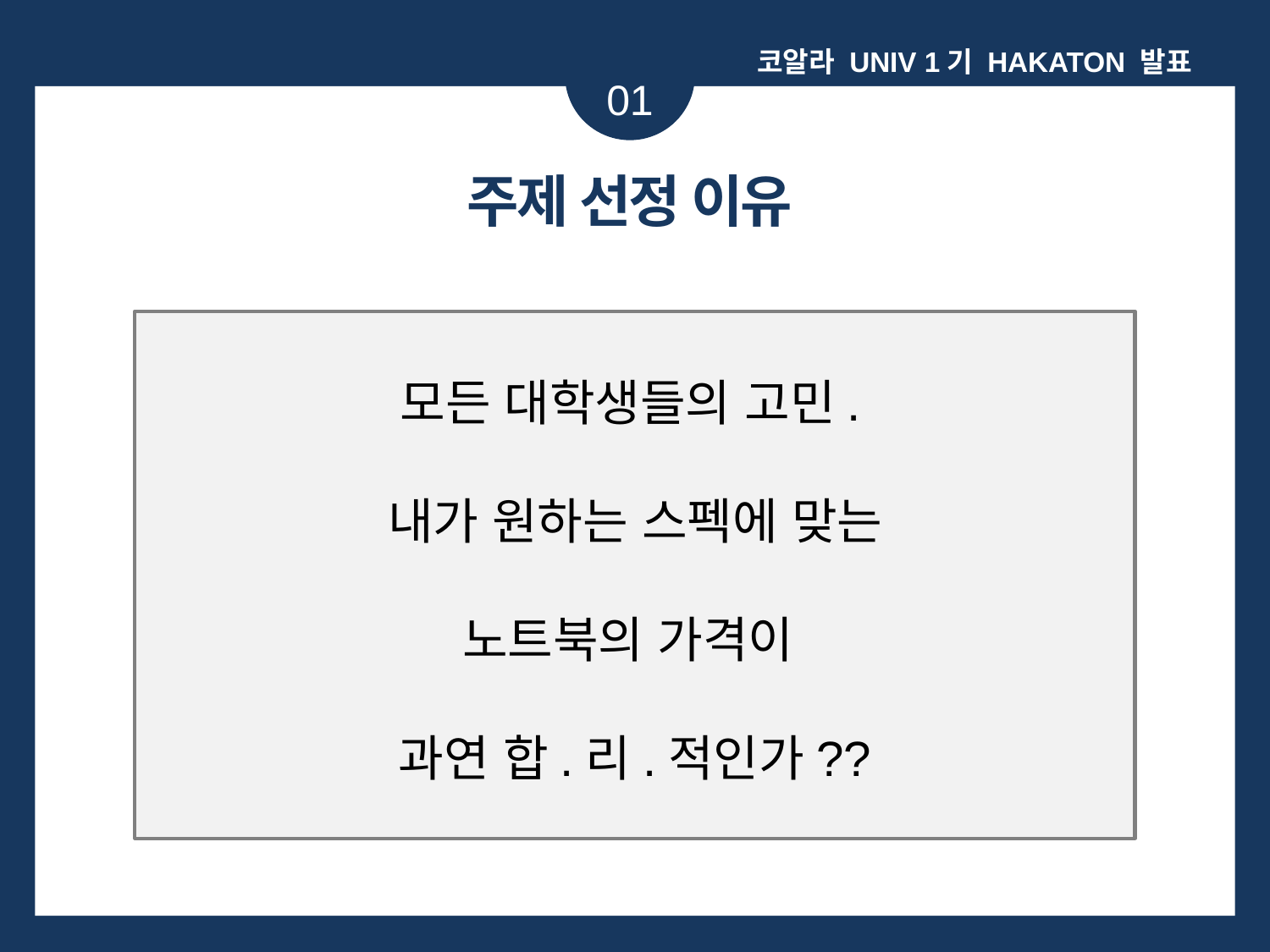

코알라 UNIV 1기 HAKATON 발표
01

주제 선정 이유

 모든 대학생들의 고민.

내가 원하는 스펙에 맞는

노트북의 가격이

과연 합.리.적인가??